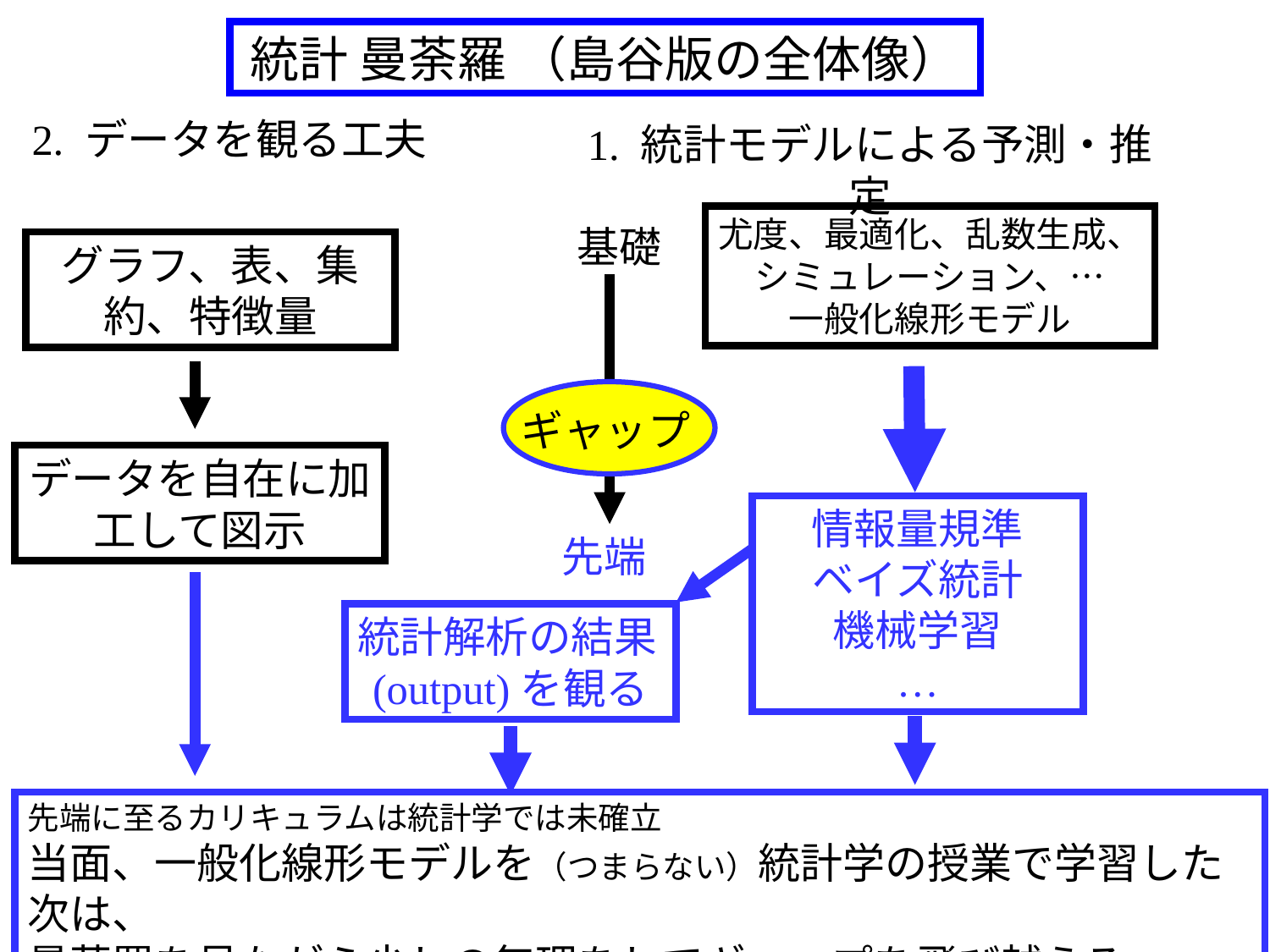

統計 曼荼羅 （島谷版の全体像）
2. データを観る工夫
1. 統計モデルによる予測・推定
尤度、最適化、乱数生成、
シミュレーション、…
一般化線形モデル
基礎
グラフ、表、集約、特徴量

ギャップ
データを自在に加工して図示
情報量規準
ベイズ統計
機械学習
…
先端
統計解析の結果(output)を観る
先端に至るカリキュラムは統計学では未確立
当面、一般化線形モデルを（つまらない）統計学の授業で学習した次は、
曼荼羅を見ながら少しの無理をしてギャップを飛び越える…